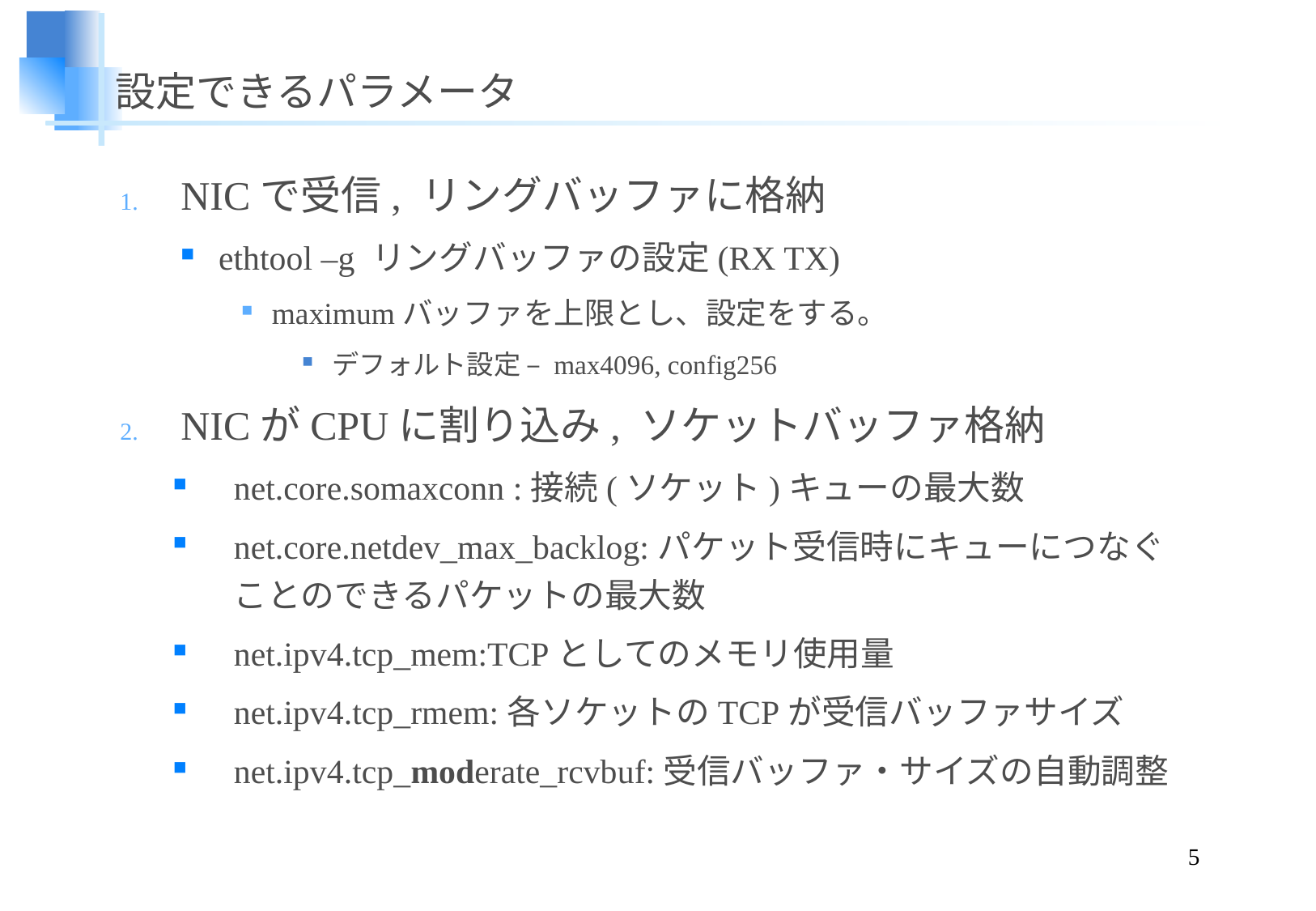

# 設定できるパラメータ
NICで受信, リングバッファに格納
ethtool –g リングバッファの設定(RX TX)
maximumバッファを上限とし、設定をする。
デフォルト設定 – max4096, config256
NICがCPUに割り込み, ソケットバッファ格納
net.core.somaxconn :接続(ソケット)キューの最大数
net.core.netdev_max_backlog:パケット受信時にキューにつなぐことのできるパケットの最大数
net.ipv4.tcp_mem:TCPとしてのメモリ使用量
net.ipv4.tcp_rmem:各ソケットのTCPが受信バッファサイズ
net.ipv4.tcp_moderate_rcvbuf:受信バッファ・サイズの自動調整
5